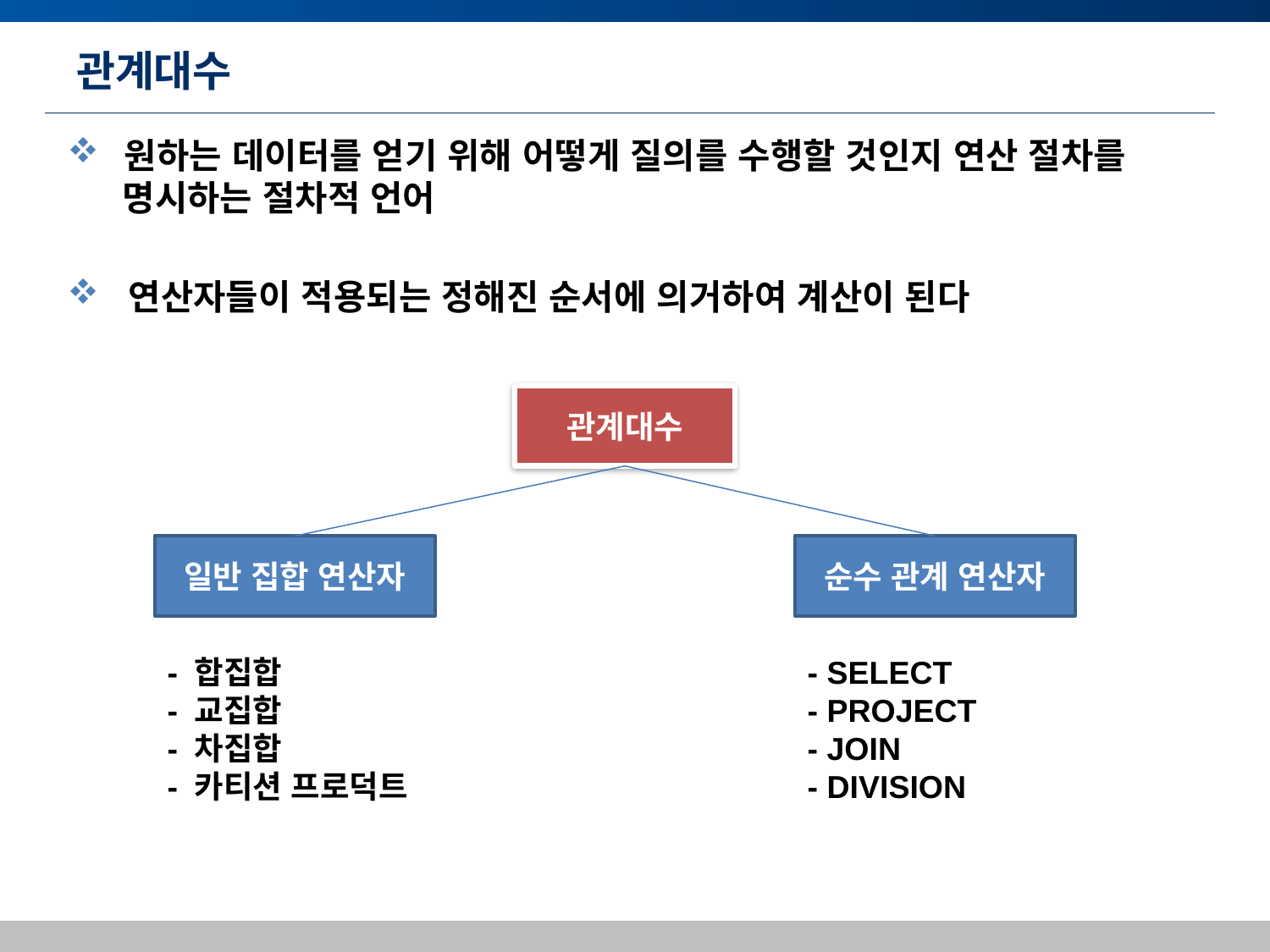

# 관계대수
  원하는 데이터를 얻기 위해 어떻게 질의를 수행할 것인지 연산 절차를
   명시하는 절차적 언어

  연산자들이 적용되는 정해진 순서에 의거하여 계산이 된다

관계대수
일반 집합 연산자
순수 관계 연산자
- 합집합
- 교집합
- 차집합
- 카티션 프로덕트
- SELECT
- PROJECT
- JOIN
- DIVISION